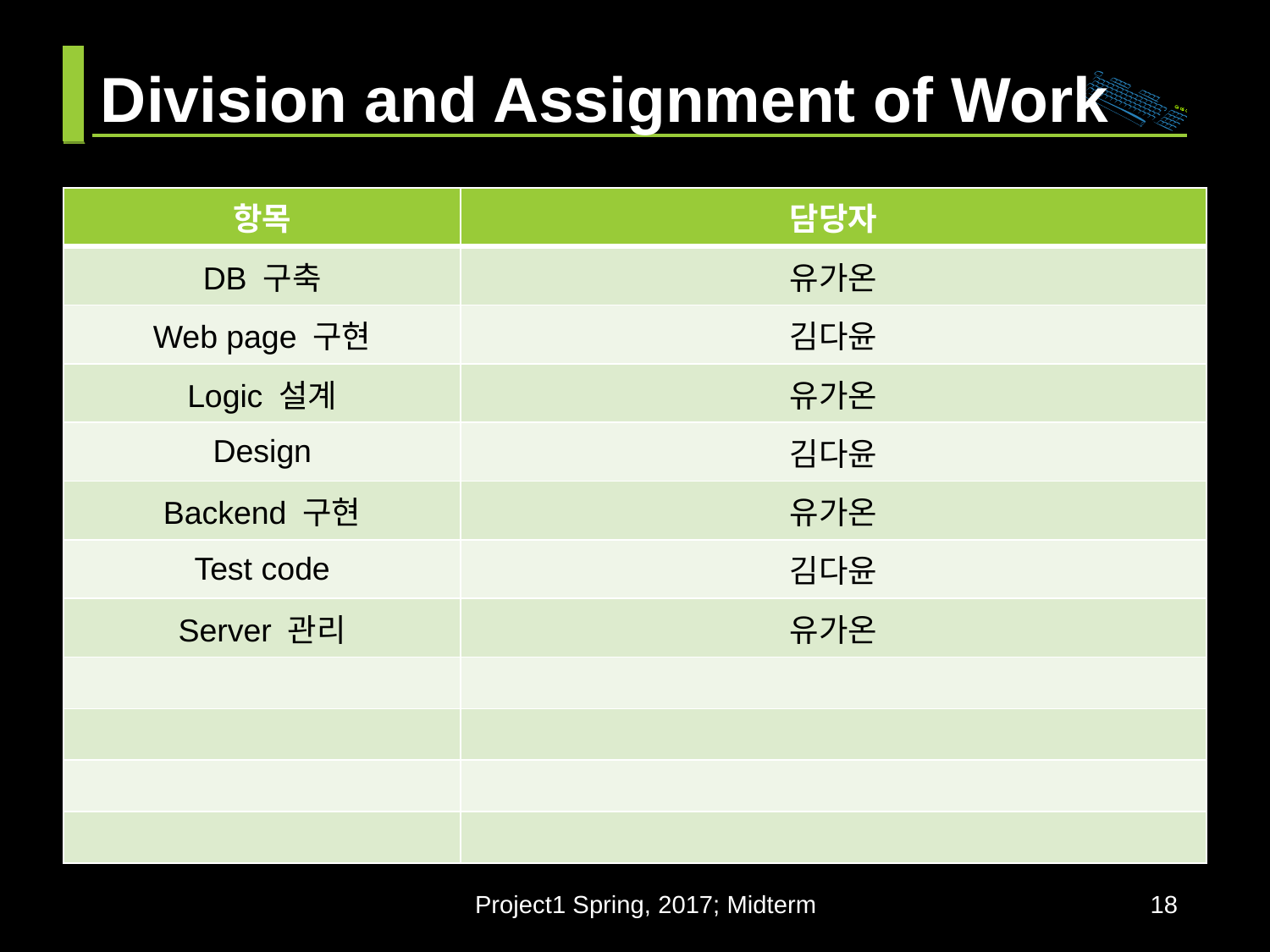

# Division and Assignment of Work
| 항목 | 담당자 |
| --- | --- |
| DB 구축 | 유가온 |
| Web page 구현 | 김다윤 |
| Logic 설계 | 유가온 |
| Design | 김다윤 |
| Backend 구현 | 유가온 |
| Test code | 김다윤 |
| Server 관리 | 유가온 |
|  |  |
|  |  |
|  |  |
|  |  |
Project1 Spring, 2017; Midterm
18